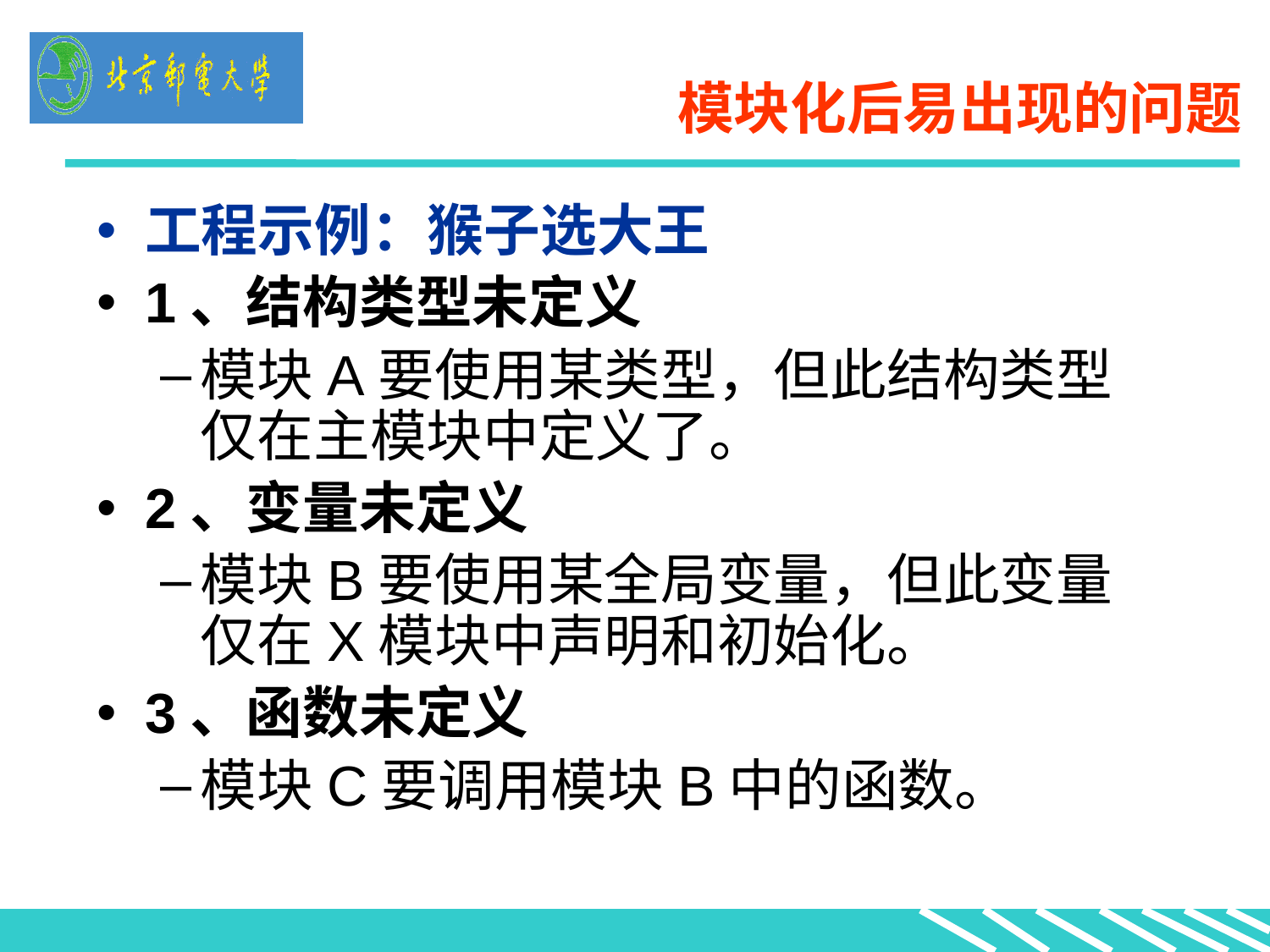

# 模块化后易出现的问题
工程示例：猴子选大王
1、结构类型未定义
模块A要使用某类型，但此结构类型仅在主模块中定义了。
2、变量未定义
模块B要使用某全局变量，但此变量仅在X模块中声明和初始化。
3、函数未定义
模块C要调用模块B中的函数。